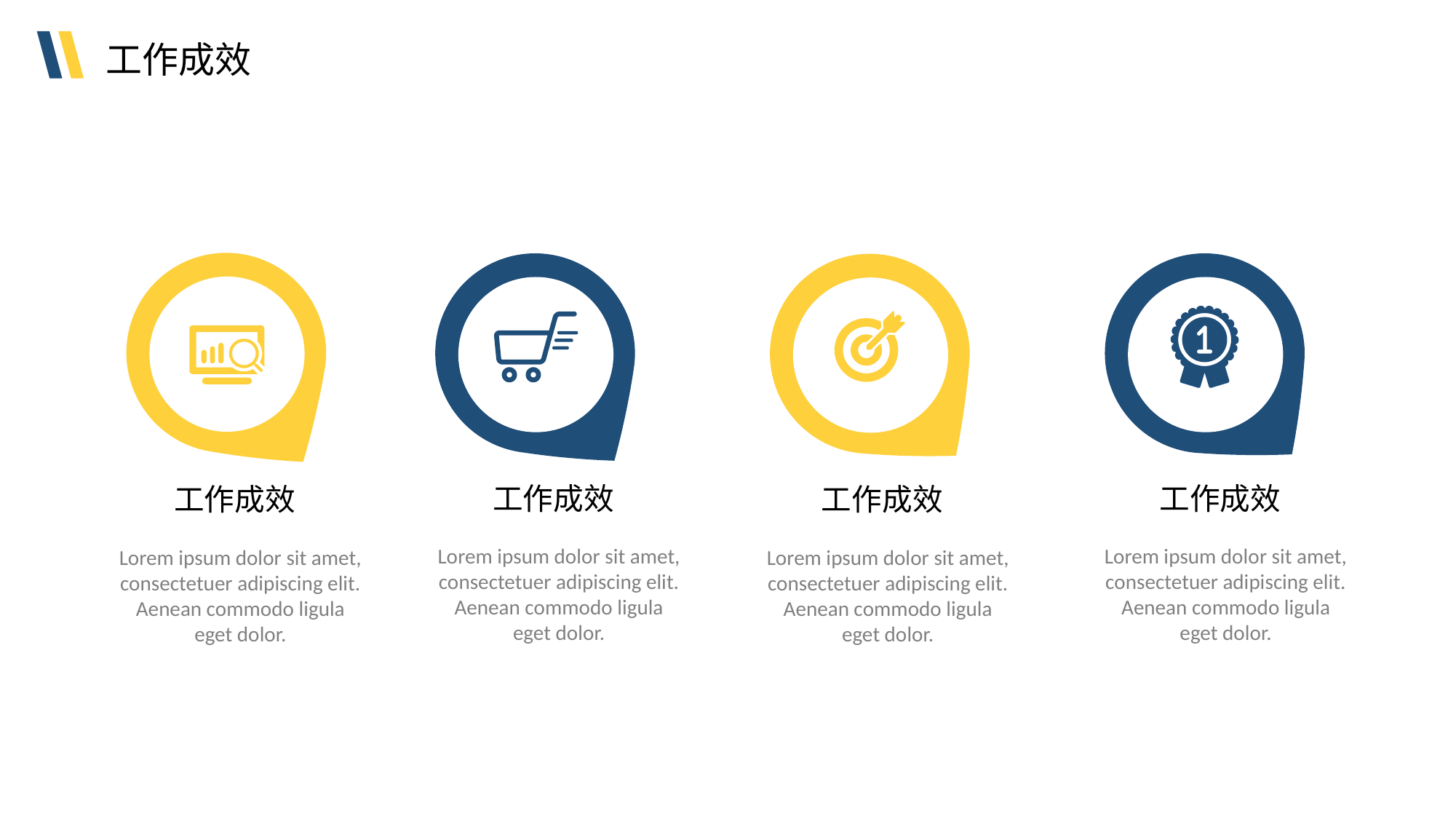

工作成效

工作成效
工作成效
工作成效
工作成效
Lorem ipsum dolor sit amet, consectetuer adipiscing elit. Aenean commodo ligula eget dolor.
Lorem ipsum dolor sit amet, consectetuer adipiscing elit. Aenean commodo ligula eget dolor.
Lorem ipsum dolor sit amet, consectetuer adipiscing elit. Aenean commodo ligula eget dolor.
Lorem ipsum dolor sit amet, consectetuer adipiscing elit. Aenean commodo ligula eget dolor.